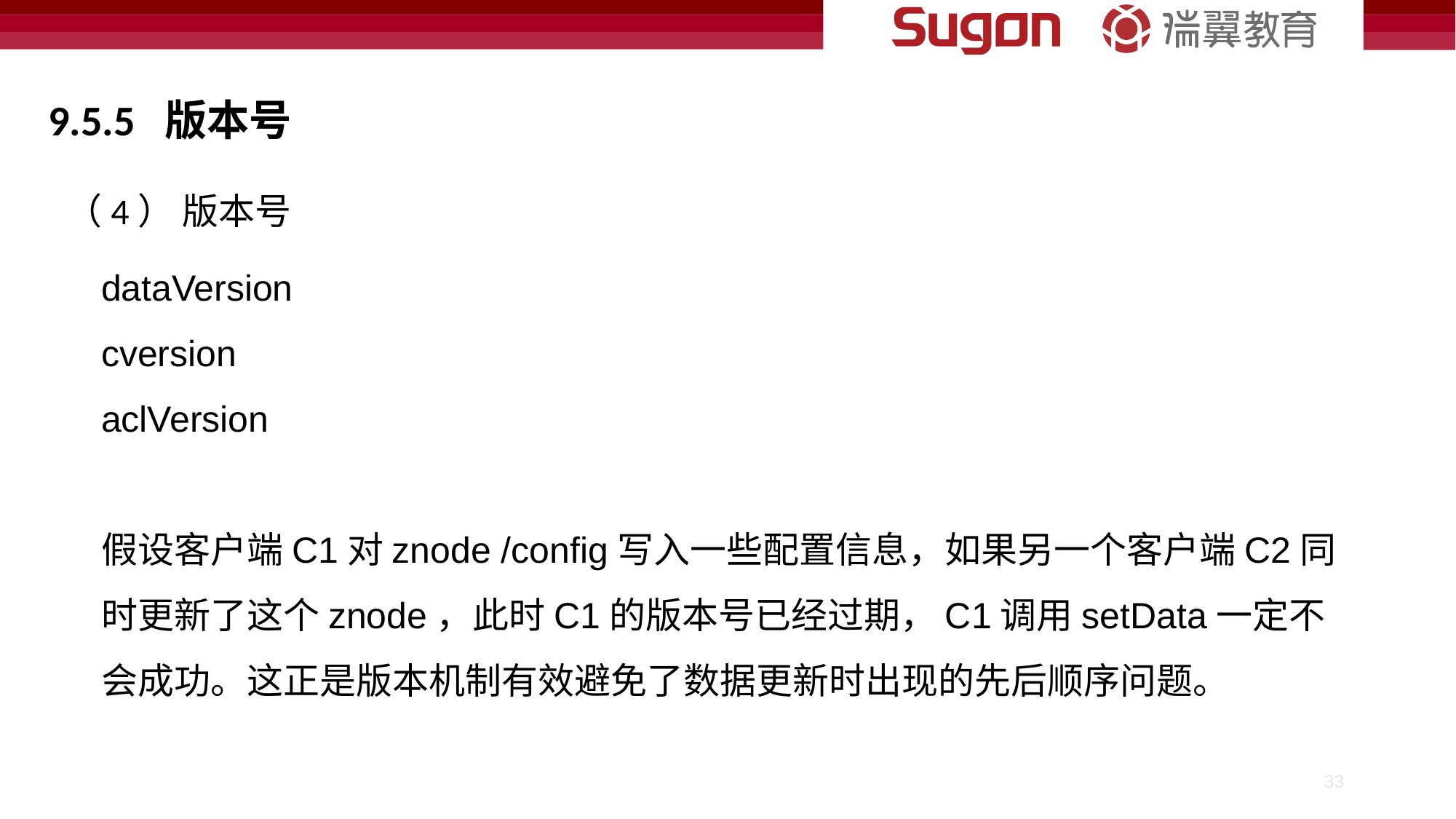

9.5.5  版本号
（4） 版本号
dataVersion
cversion
aclVersion

假设客户端C1对znode /config写入一些配置信息，如果另一个客户端C2同时更新了这个znode，此时C1的版本号已经过期，C1调用setData一定不会成功。这正是版本机制有效避免了数据更新时出现的先后顺序问题。
33